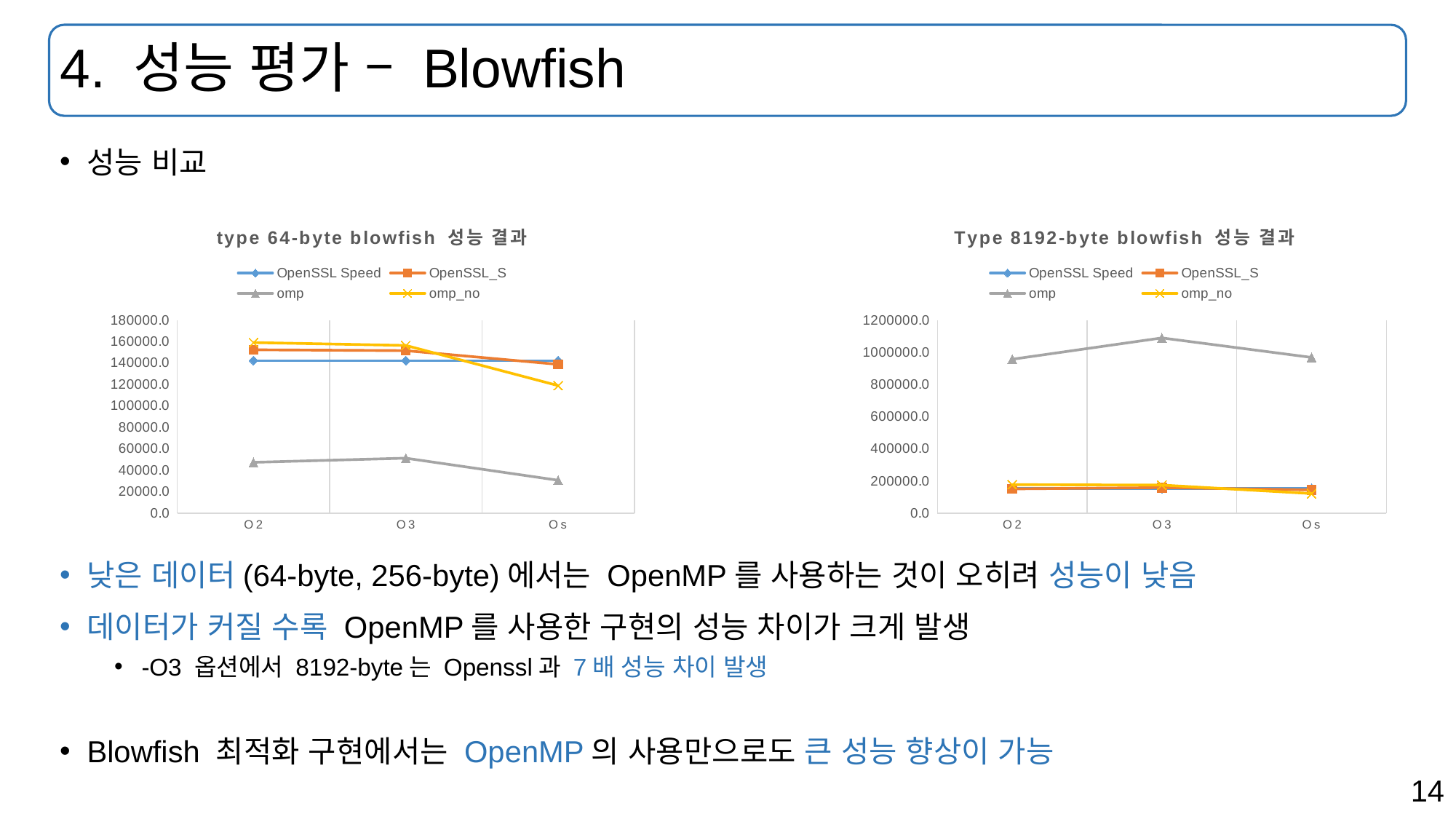

# 4. 성능 평가 – Blowfish
성능 비교

낮은 데이터(64-byte, 256-byte)에서는 OpenMP를 사용하는 것이 오히려 성능이 낮음
데이터가 커질 수록 OpenMP를 사용한 구현의 성능 차이가 크게 발생
-O3 옵션에서 8192-byte는 Openssl과 7배 성능 차이 발생

Blowfish 최적화 구현에서는 OpenMP의 사용만으로도 큰 성능 향상이 가능

### Chart: type 64-byte blowfish 성능 결과

| Category | OpenSSL Speed | OpenSSL_S | omp | omp_no |
|---|---|---|---|---|
| O2 | 142276.36 | 152364.0 | 47454.4 | 159121.770667 |
| O3 | 142276.36 | 151577.4 | 51353.856 | 156416.523509 |
| Os | 142276.36 | 138785.5 | 30767.637333 | 118958.058667 |

### Chart: Type 8192-byte blowfish 성능 결과

| Category | OpenSSL Speed | OpenSSL_S | omp | omp_no |
|---|---|---|---|---|
| O2 | 154009.6 | 151385.4 | 956993.988673 | 177780.947261 |
| O3 | 154009.6 | 159283.6 | 1089498.69592 | 174948.352 |
| Os | 154009.6 | 145235.6 | 968321.706667 | 122576.369959 |